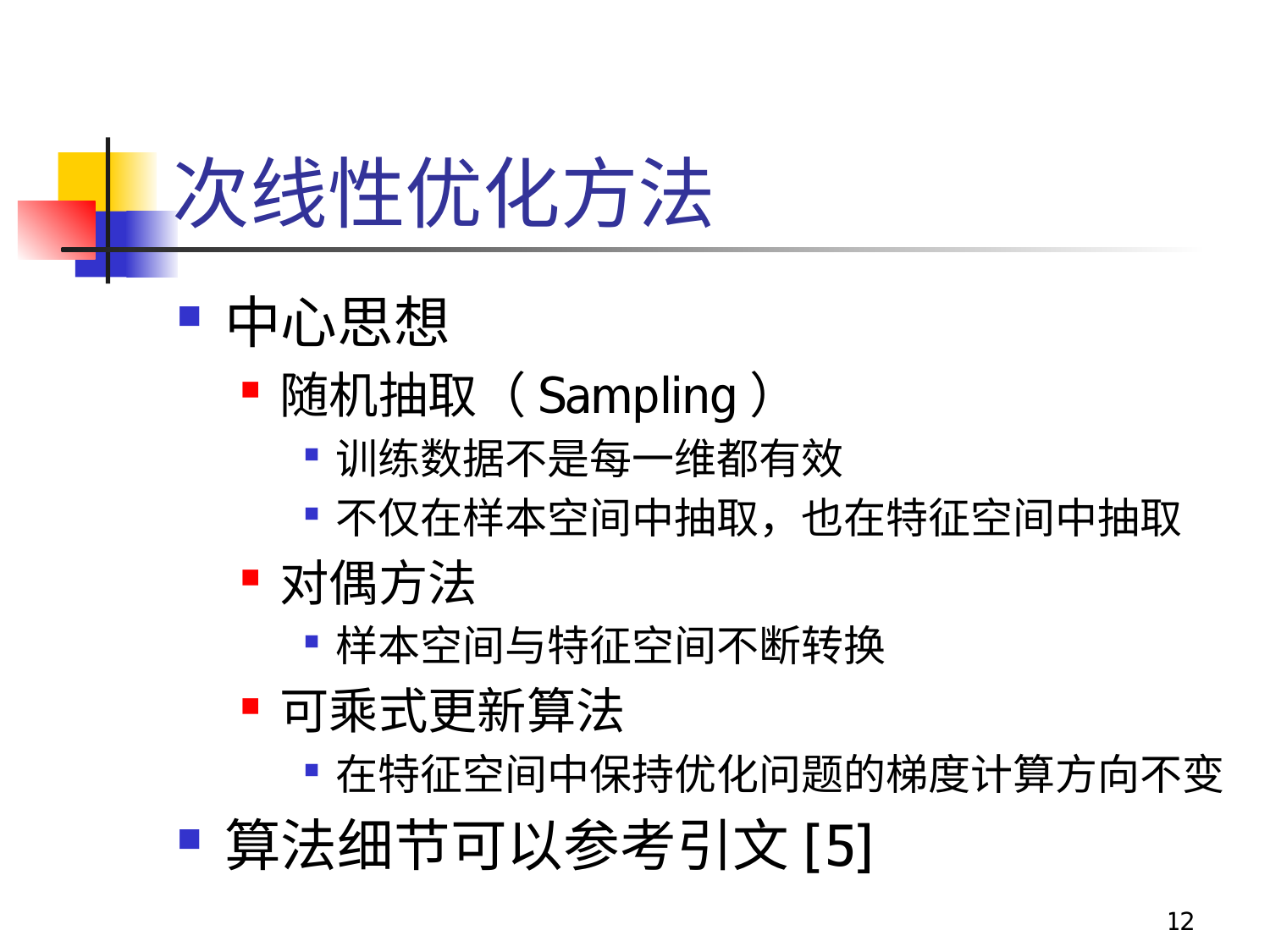

# 次线性优化方法
中心思想
随机抽取（Sampling）
训练数据不是每一维都有效
不仅在样本空间中抽取，也在特征空间中抽取
对偶方法
样本空间与特征空间不断转换
可乘式更新算法
在特征空间中保持优化问题的梯度计算方向不变
算法细节可以参考引文[5]
12